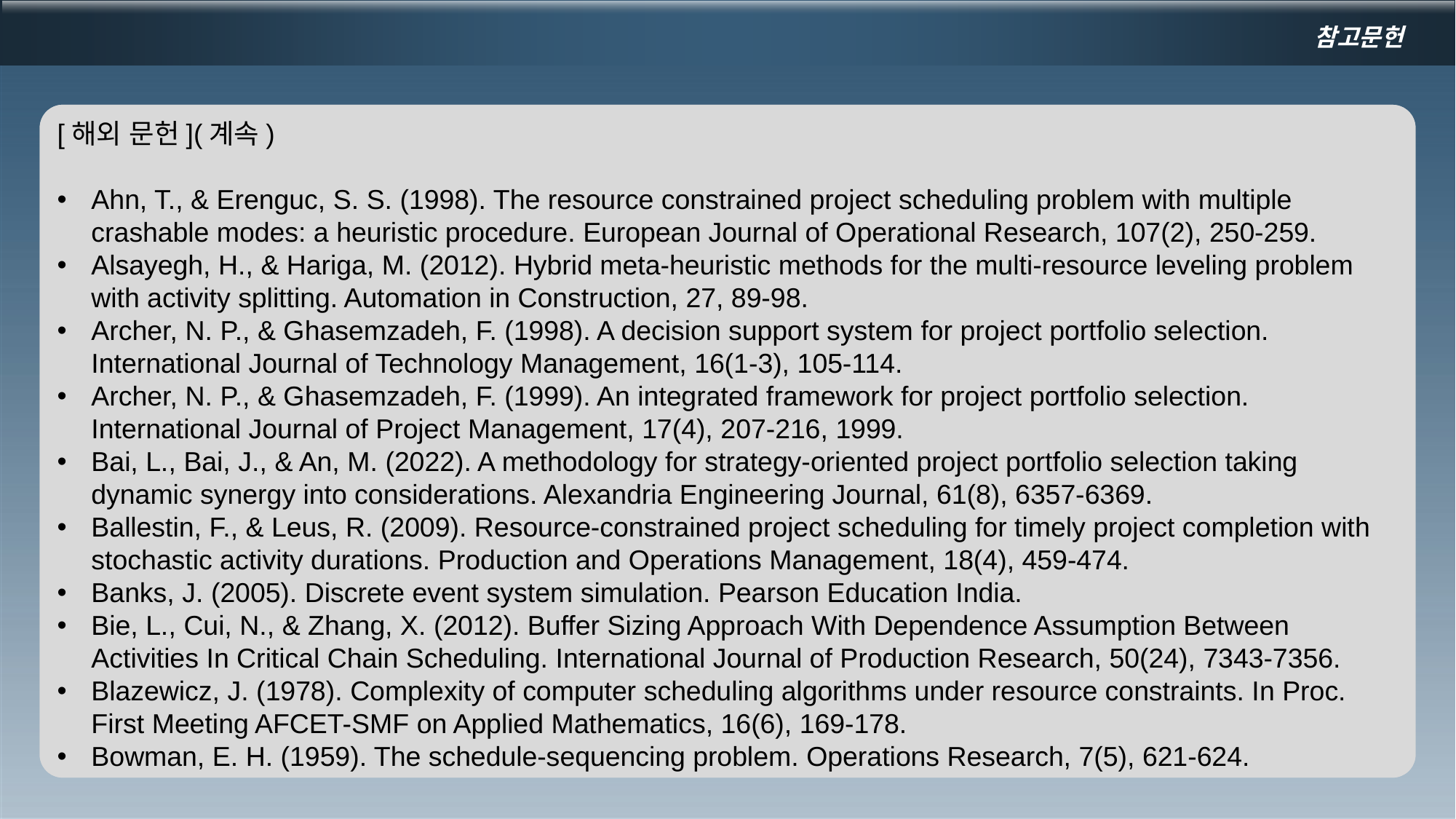

참고문헌
[해외 문헌](계속)

Ahn, T., & Erenguc, S. S. (1998). The resource constrained project scheduling problem with multiple crashable modes: a heuristic procedure. European Journal of Operational Research, 107(2), 250-259.
Alsayegh, H., & Hariga, M. (2012). Hybrid meta-heuristic methods for the multi-resource leveling problem with activity splitting. Automation in Construction, 27, 89-98.
Archer, N. P., & Ghasemzadeh, F. (1998). A decision support system for project portfolio selection. International Journal of Technology Management, 16(1-3), 105-114.
Archer, N. P., & Ghasemzadeh, F. (1999). An integrated framework for project portfolio selection. International Journal of Project Management, 17(4), 207-216, 1999.
Bai, L., Bai, J., & An, M. (2022). A methodology for strategy-oriented project portfolio selection taking dynamic synergy into considerations. Alexandria Engineering Journal, 61(8), 6357-6369.
Ballestin, F., & Leus, R. (2009). Resource-constrained project scheduling for timely project completion with stochastic activity durations. Production and Operations Management, 18(4), 459-474.
Banks, J. (2005). Discrete event system simulation. Pearson Education India.
Bie, L., Cui, N., & Zhang, X. (2012). Buffer Sizing Approach With Dependence Assumption Between Activities In Critical Chain Scheduling. International Journal of Production Research, 50(24), 7343-7356.
Blazewicz, J. (1978). Complexity of computer scheduling algorithms under resource constraints. In Proc. First Meeting AFCET-SMF on Applied Mathematics, 16(6), 169-178.
Bowman, E. H. (1959). The schedule-sequencing problem. Operations Research, 7(5), 621-624.